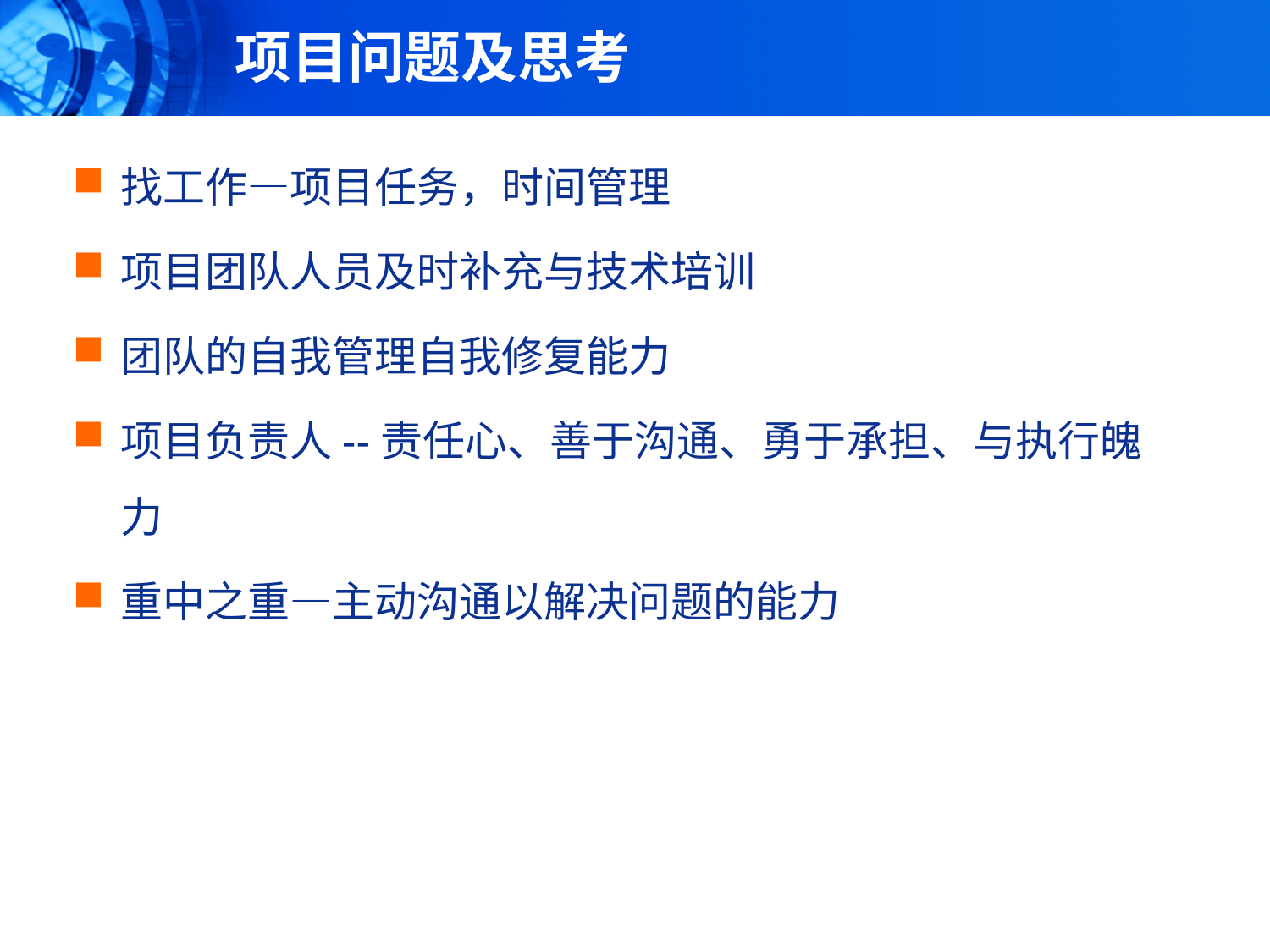

项目问题及思考
找工作—项目任务，时间管理
项目团队人员及时补充与技术培训
团队的自我管理自我修复能力
项目负责人--责任心、善于沟通、勇于承担、与执行魄力
重中之重—主动沟通以解决问题的能力